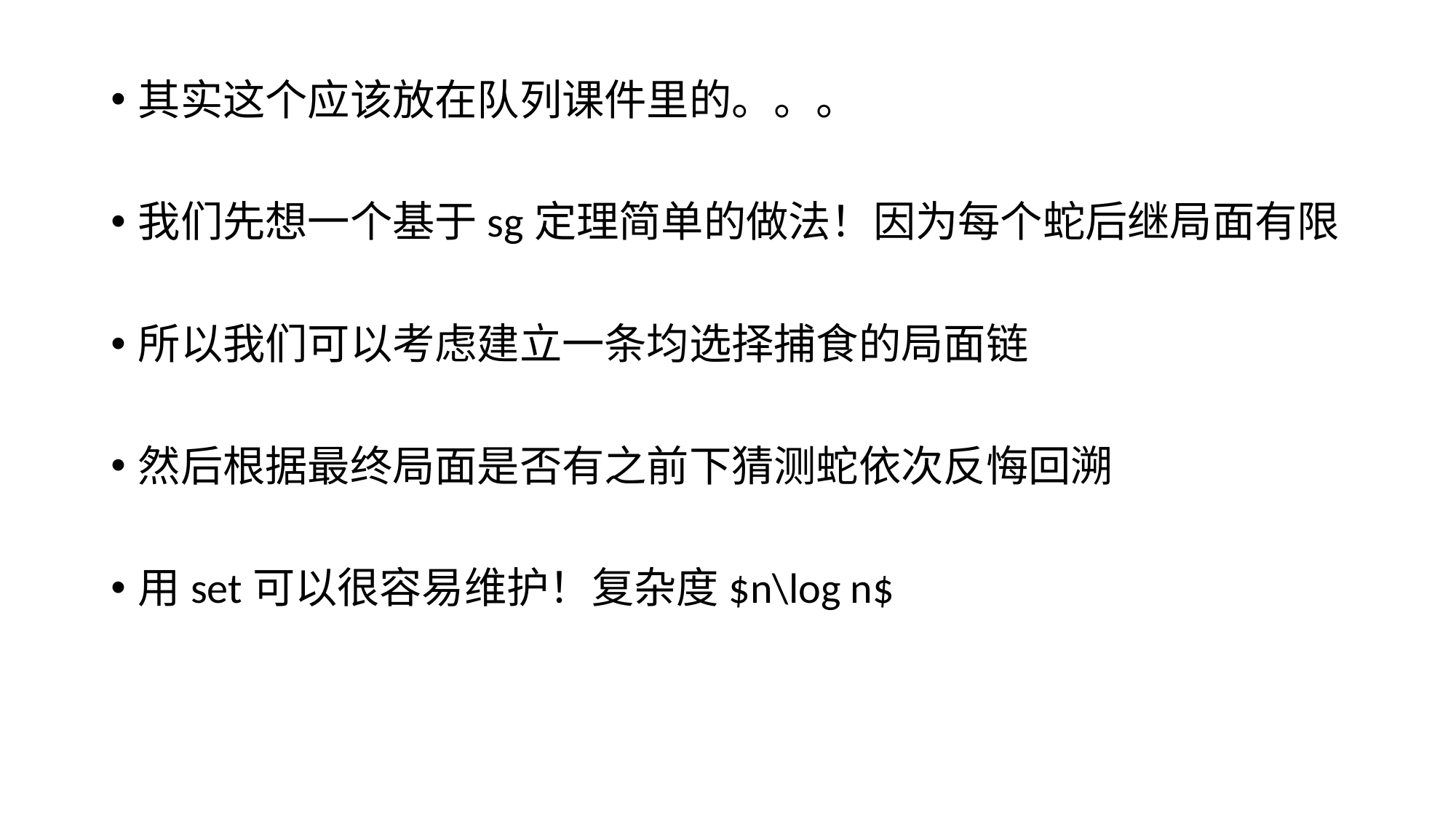

其实这个应该放在队列课件里的。。。

我们先想一个基于sg定理简单的做法！因为每个蛇后继局面有限

所以我们可以考虑建立一条均选择捕食的局面链

然后根据最终局面是否有之前下猜测蛇依次反悔回溯

用set可以很容易维护！复杂度$n\log n$